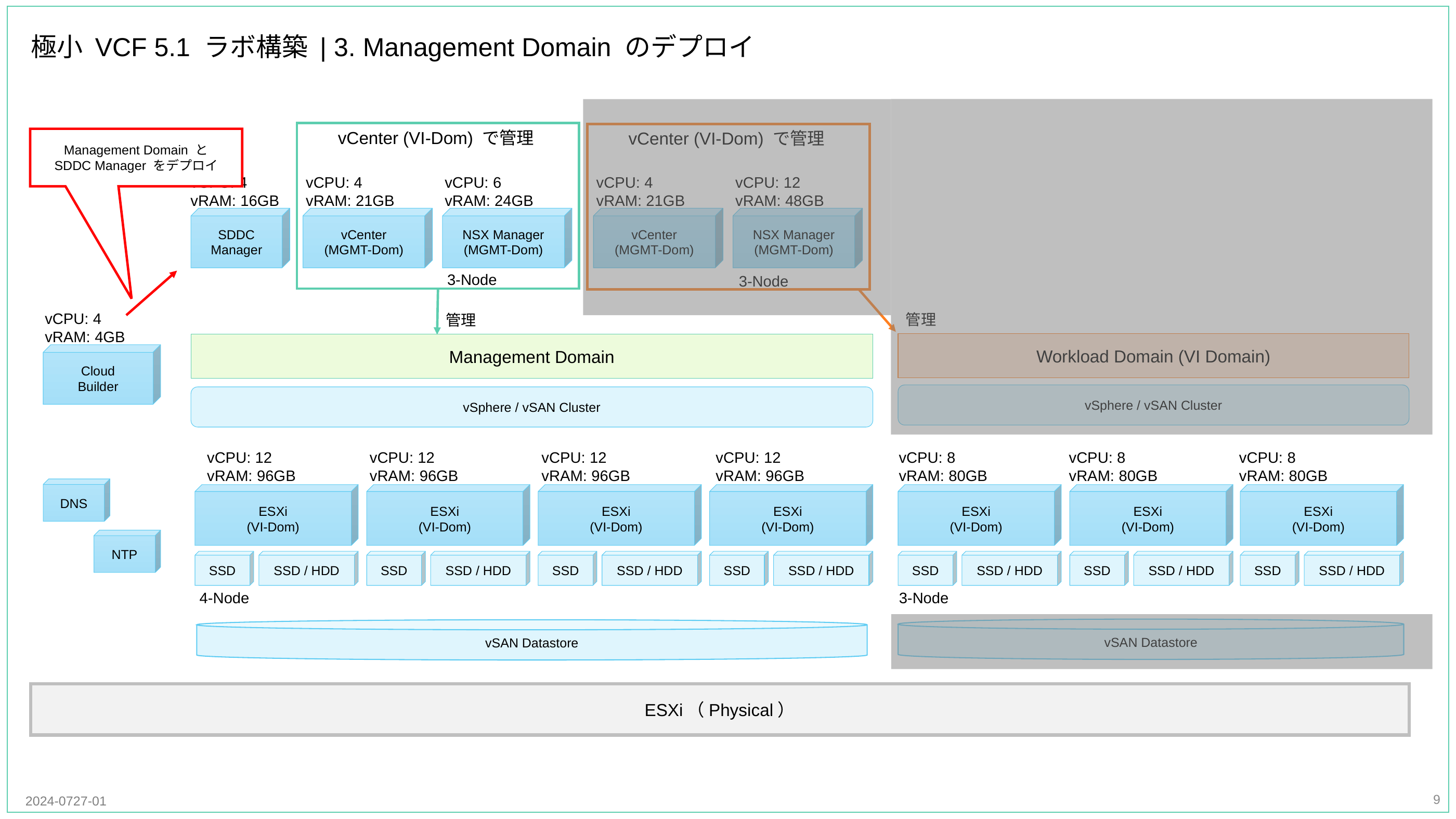

# 極小 VCF 5.1 ラボ構築 | 3. Management Domain のデプロイ

Management Domain と
SDDC Manager をデプロイ

9